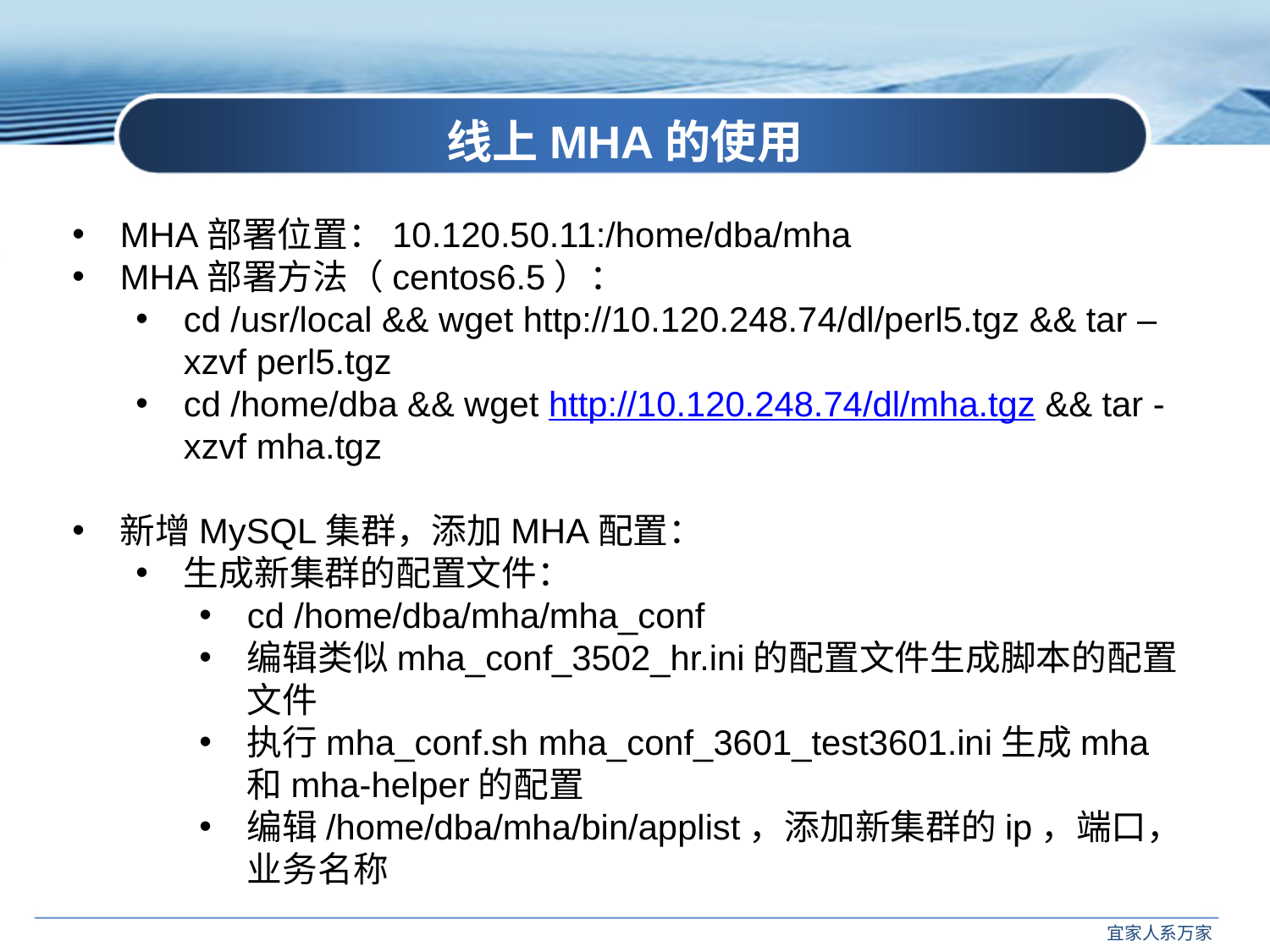

线上MHA的使用
MHA部署位置：10.120.50.11:/home/dba/mha
MHA部署方法（centos6.5）：
cd /usr/local && wget http://10.120.248.74/dl/perl5.tgz && tar –xzvf perl5.tgz
cd /home/dba && wget http://10.120.248.74/dl/mha.tgz && tar -xzvf mha.tgz

新增MySQL集群，添加MHA配置：
生成新集群的配置文件：
cd /home/dba/mha/mha_conf
编辑类似mha_conf_3502_hr.ini的配置文件生成脚本的配置文件
执行mha_conf.sh mha_conf_3601_test3601.ini生成mha和mha-helper的配置
编辑/home/dba/mha/bin/applist，添加新集群的ip，端口，业务名称

宜家人系万家